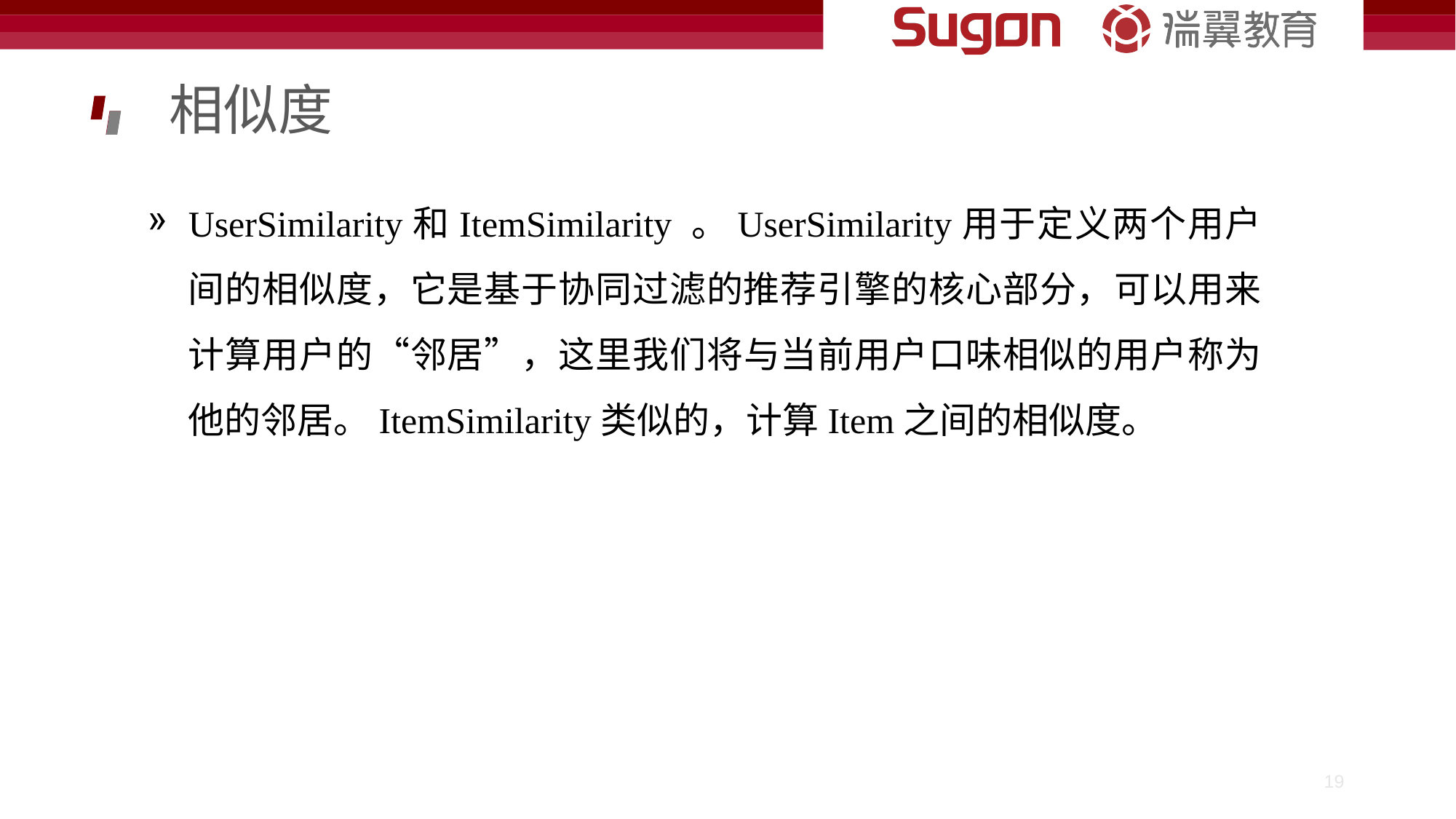

# 相似度

UserSimilarity和ItemSimilarity 。UserSimilarity用于定义两个用户间的相似度，它是基于协同过滤的推荐引擎的核心部分，可以用来计算用户的“邻居”，这里我们将与当前用户口味相似的用户称为他的邻居。ItemSimilarity类似的，计算Item之间的相似度。
19